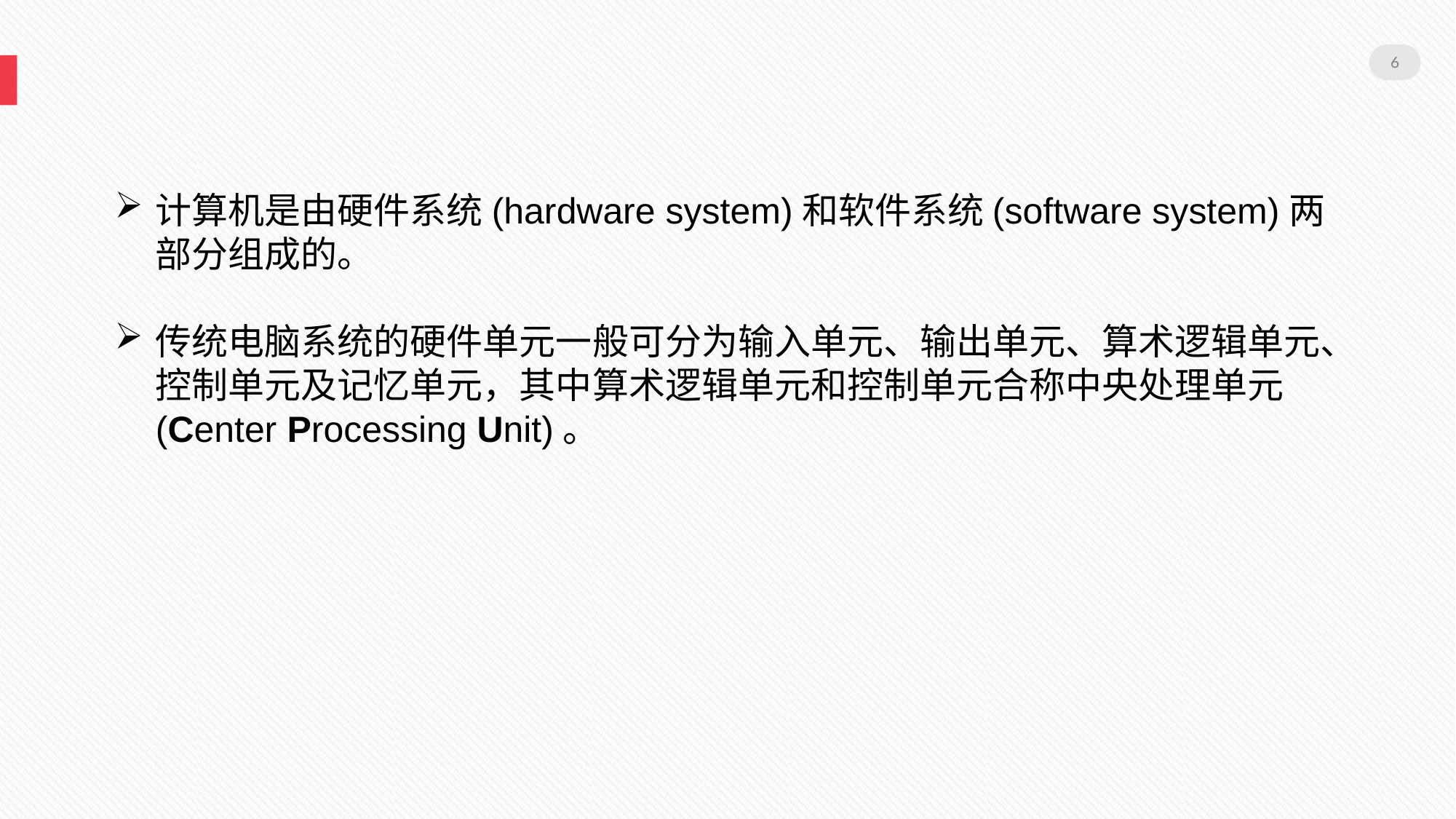

6

计算机是由硬件系统(hardware system)和软件系统(software system)两部分组成的。

传统电脑系统的硬件单元一般可分为输入单元、输出单元、算术逻辑单元、控制单元及记忆单元，其中算术逻辑单元和控制单元合称中央处理单元(Center Processing Unit)。